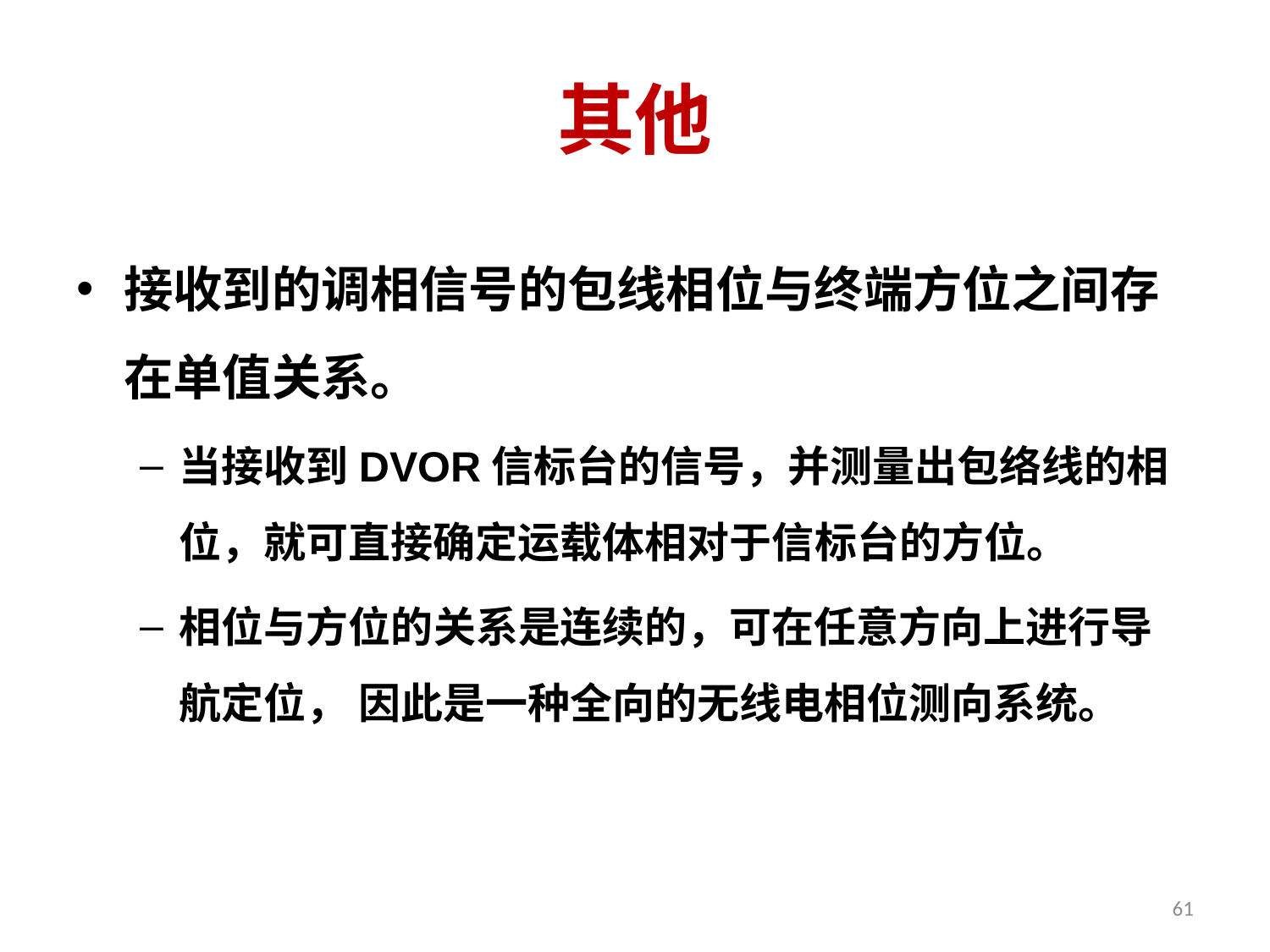

# 其他
接收到的调相信号的包线相位与终端方位之间存在单值关系。
当接收到DVOR信标台的信号，并测量出包络线的相位，就可直接确定运载体相对于信标台的方位。
相位与方位的关系是连续的，可在任意方向上进行导航定位， 因此是一种全向的无线电相位测向系统。
61